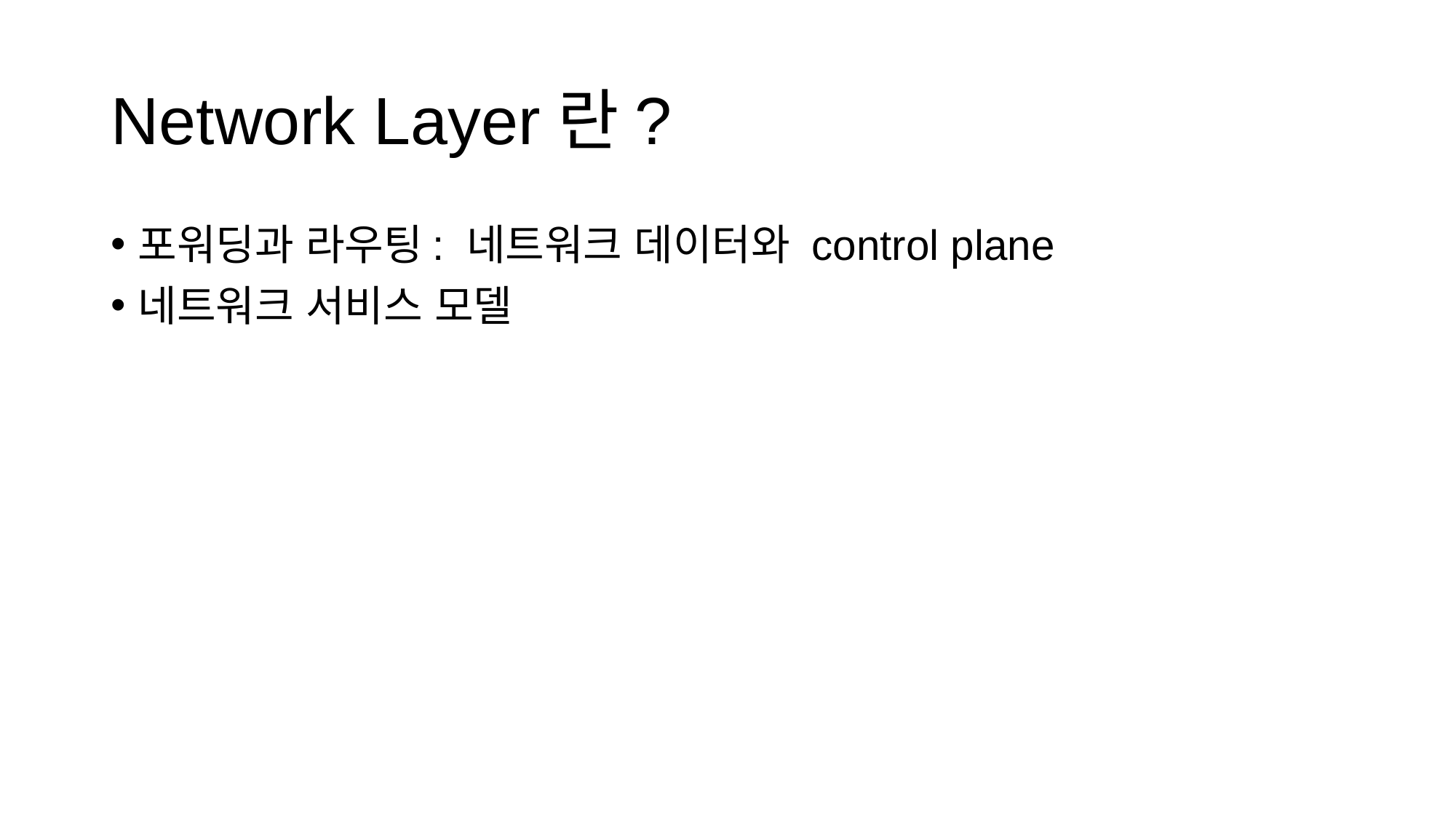

# Network Layer란?
포워딩과 라우팅: 네트워크 데이터와 control plane
네트워크 서비스 모델